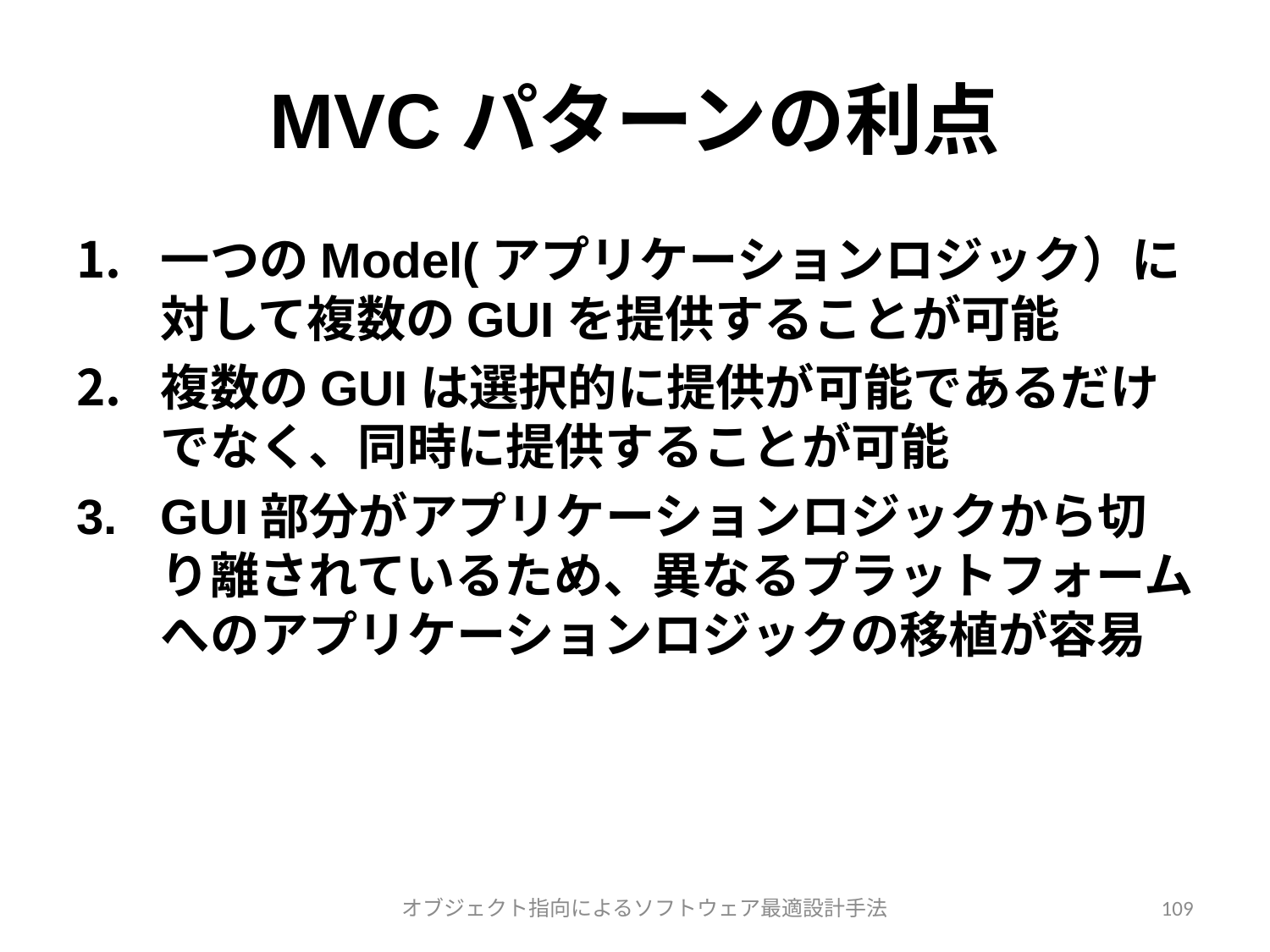

# MVCパターンの利点
一つのModel(アプリケーションロジック）に対して複数のGUIを提供することが可能
複数のGUIは選択的に提供が可能であるだけでなく、同時に提供することが可能
GUI部分がアプリケーションロジックから切り離されているため、異なるプラットフォームへのアプリケーションロジックの移植が容易
オブジェクト指向によるソフトウェア最適設計手法
109